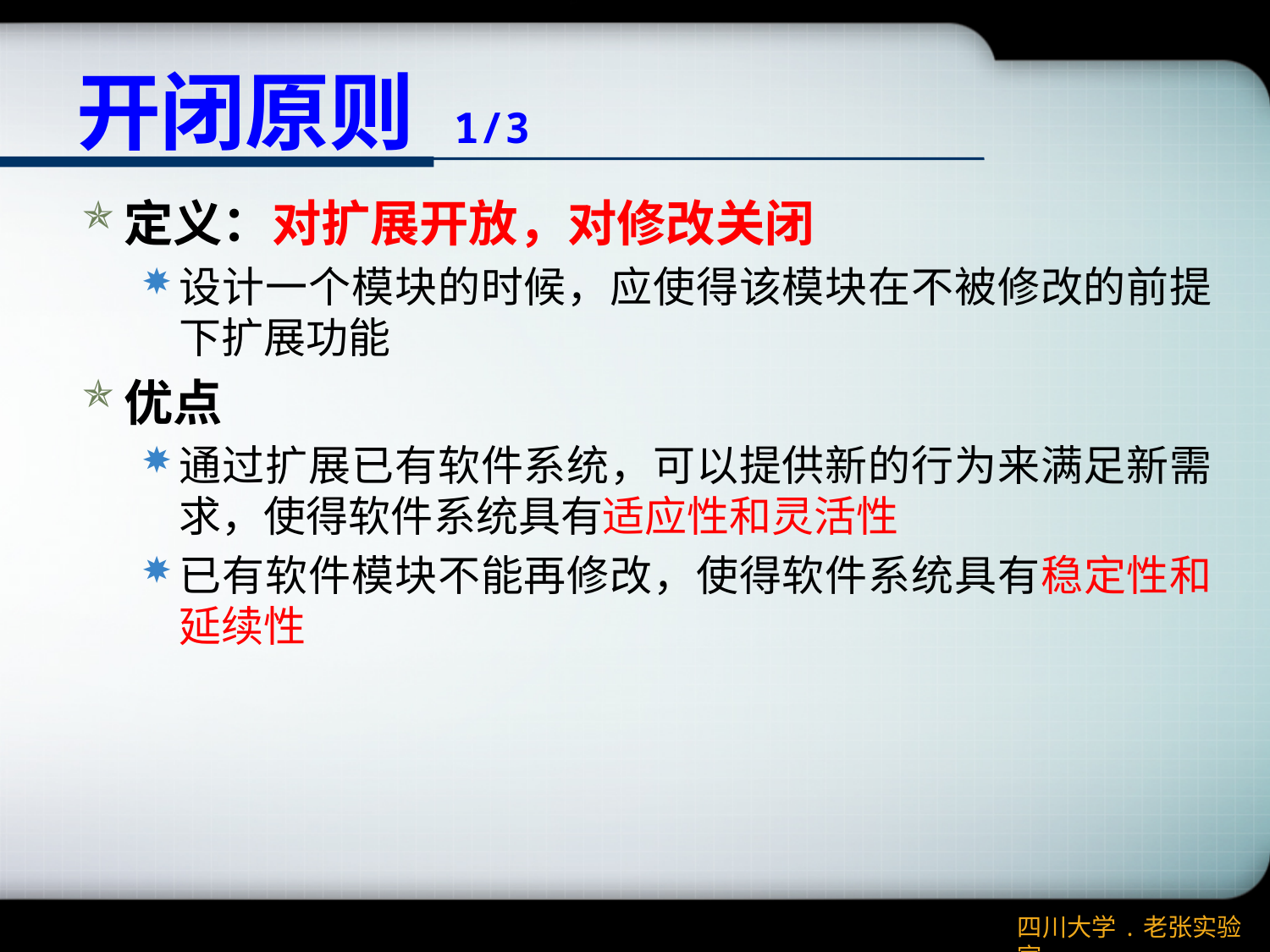

# 开闭原则 1/3
定义：对扩展开放，对修改关闭
设计一个模块的时候，应使得该模块在不被修改的前提下扩展功能
优点
通过扩展已有软件系统，可以提供新的行为来满足新需求，使得软件系统具有适应性和灵活性
已有软件模块不能再修改，使得软件系统具有稳定性和延续性